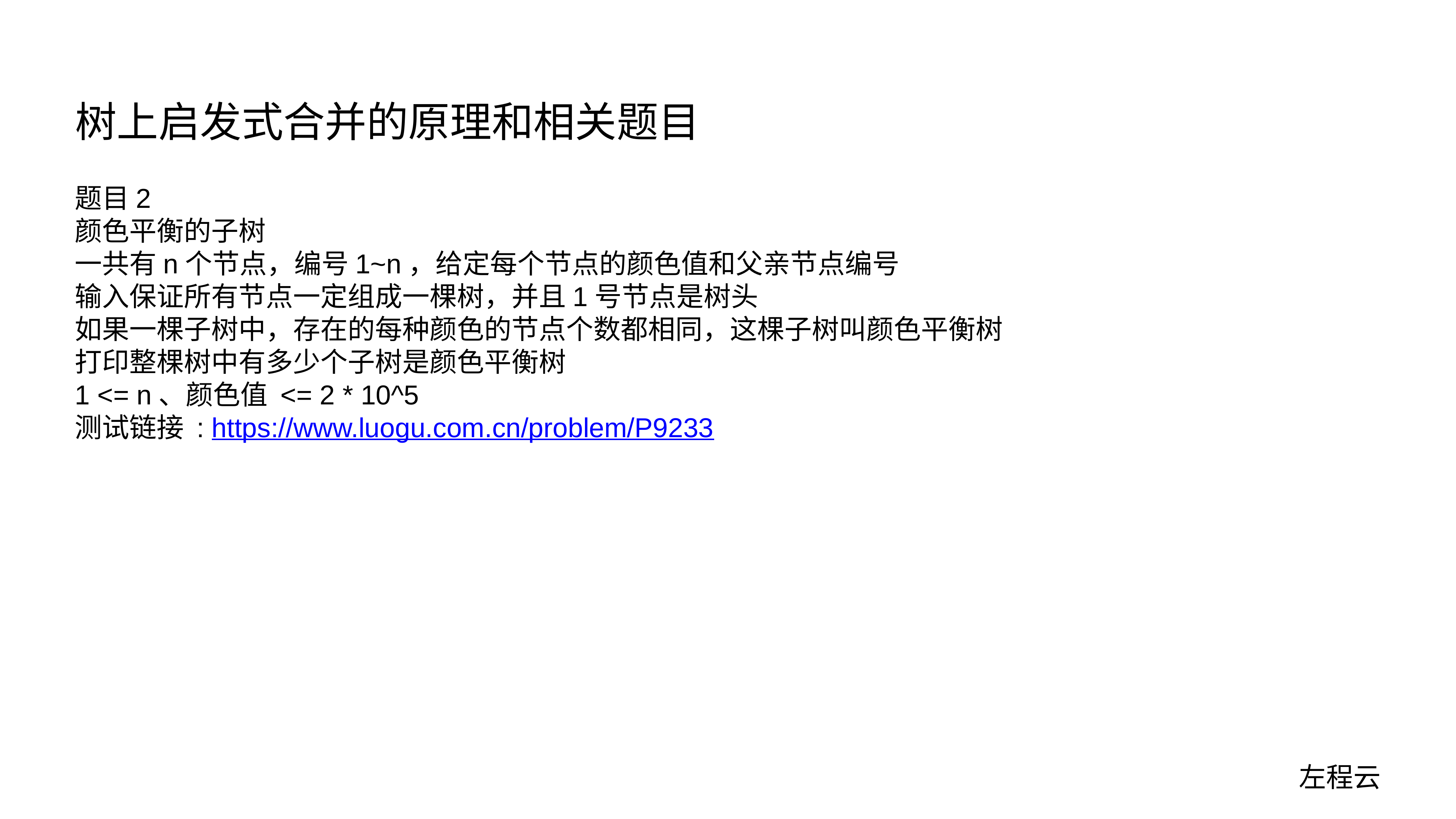

# 树上启发式合并的原理和相关题目
题目2
颜色平衡的子树
一共有n个节点，编号1~n，给定每个节点的颜色值和父亲节点编号
输入保证所有节点一定组成一棵树，并且1号节点是树头
如果一棵子树中，存在的每种颜色的节点个数都相同，这棵子树叫颜色平衡树
打印整棵树中有多少个子树是颜色平衡树
1 <= n、颜色值 <= 2 * 10^5
测试链接 : https://www.luogu.com.cn/problem/P9233
左程云